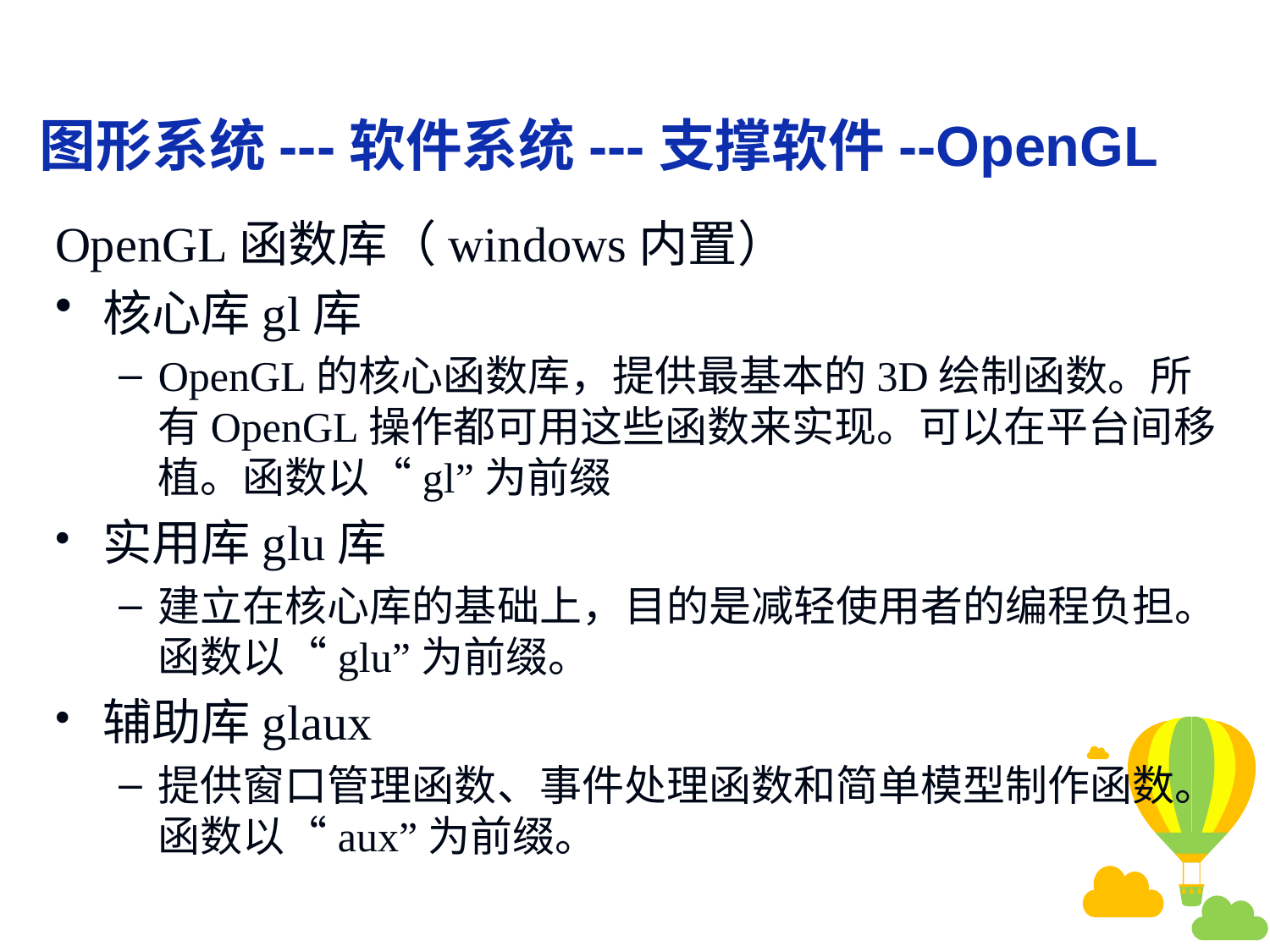

图形系统---软件系统---支撑软件--OpenGL
OpenGL函数库（windows内置）
核心库gl库
OpenGL的核心函数库，提供最基本的3D绘制函数。所有OpenGL操作都可用这些函数来实现。可以在平台间移植。函数以“gl”为前缀
实用库glu库
建立在核心库的基础上，目的是减轻使用者的编程负担。函数以“glu”为前缀。
辅助库glaux
提供窗口管理函数、事件处理函数和简单模型制作函数。函数以“aux”为前缀。